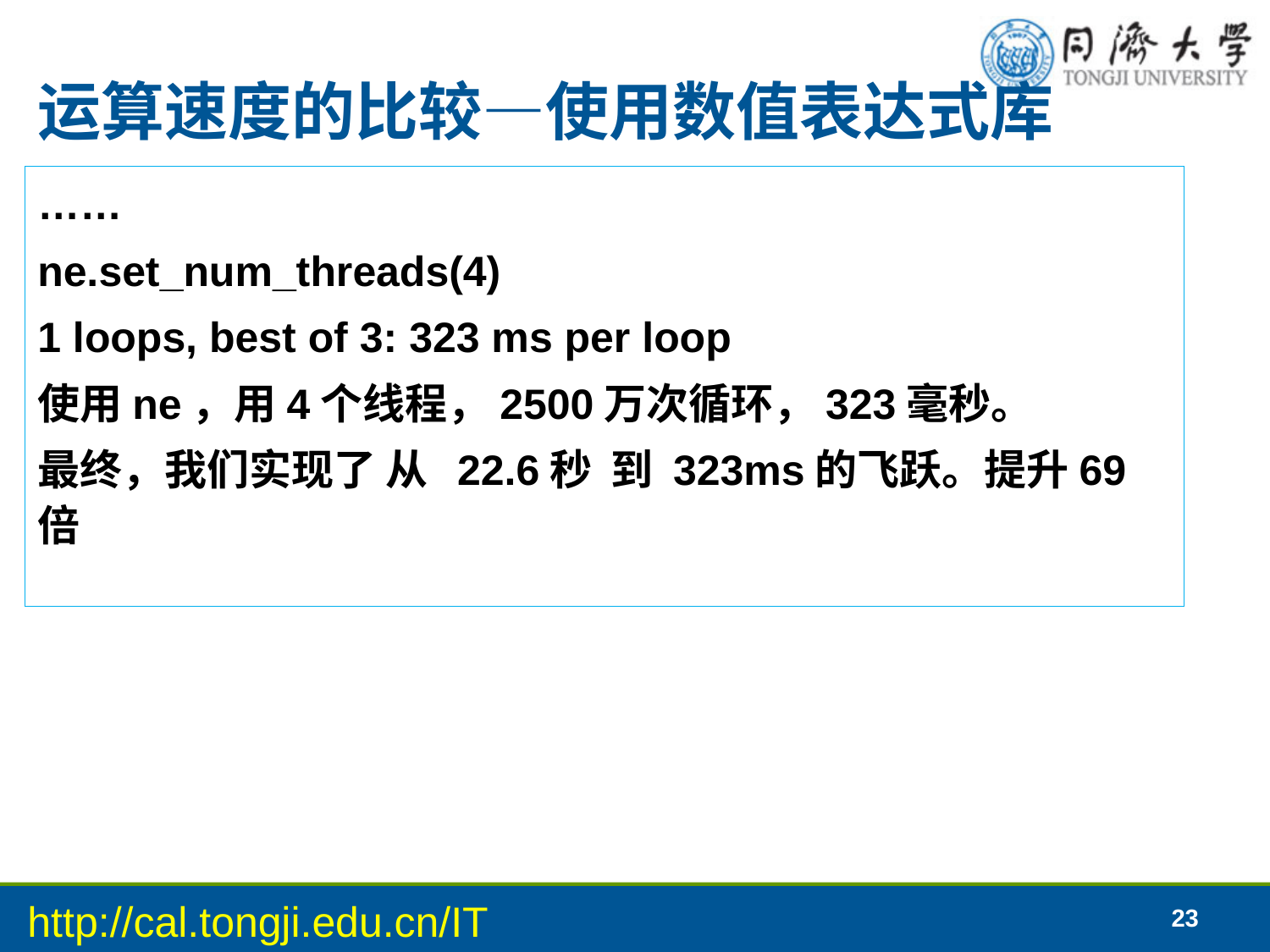

# 运算速度的比较—使用数值表达式库
……
ne.set_num_threads(4)
1 loops, best of 3: 323 ms per loop
使用ne，用4个线程，2500万次循环，323毫秒。
最终，我们实现了 从  22.6秒  到 323ms的飞跃。提升69倍